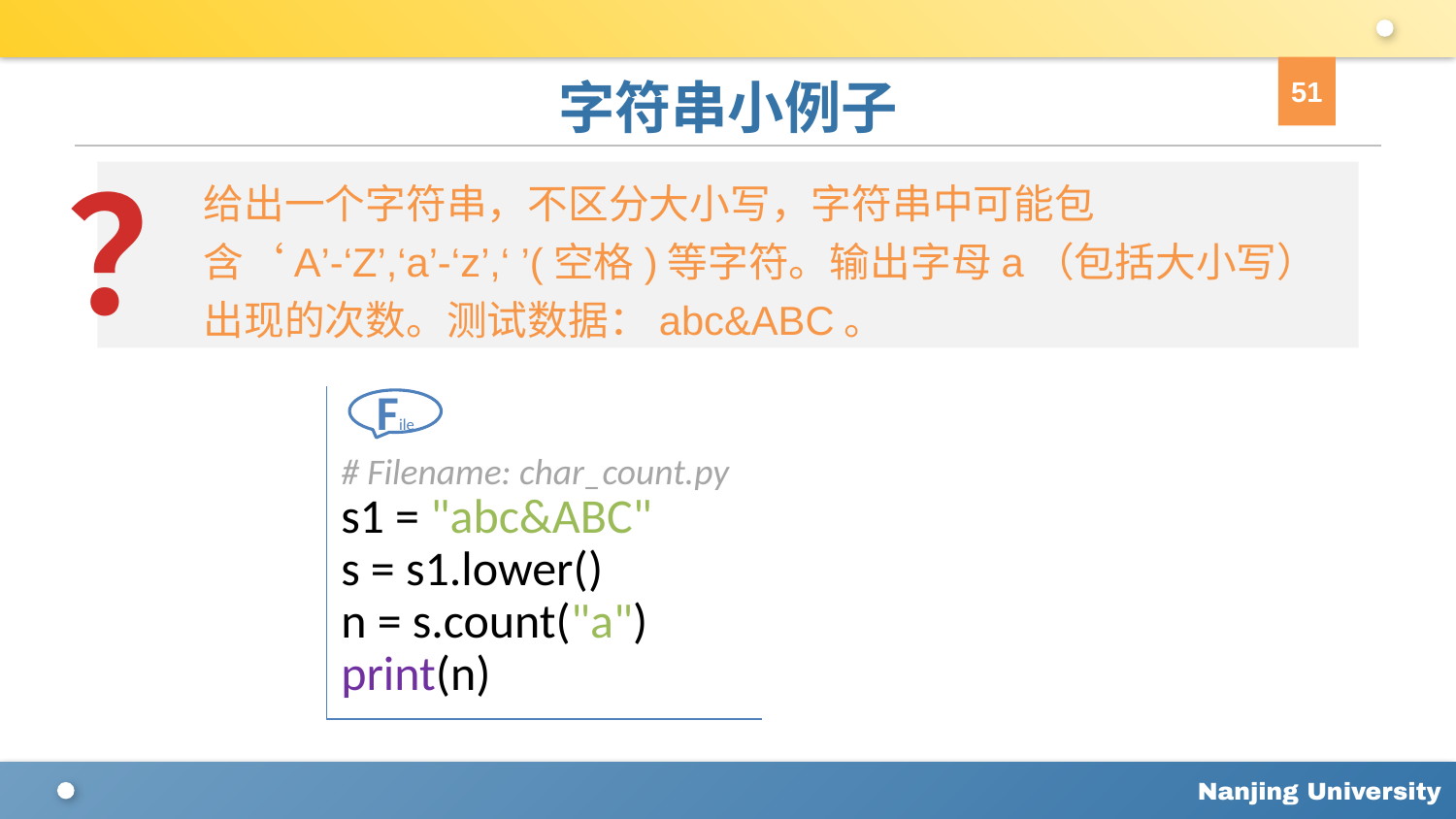

51
# 字符串小例子
？

给出一个字符串，不区分大小写，字符串中可能包含‘A’-‘Z’,‘a’-‘z’,‘ ’(空格)等字符。输出字母a（包括大小写）出现的次数。测试数据：abc&ABC。

# Filename: char_count.py
s1 = "abc&ABC"
s = s1.lower()
n = s.count("a")
print(n)
File